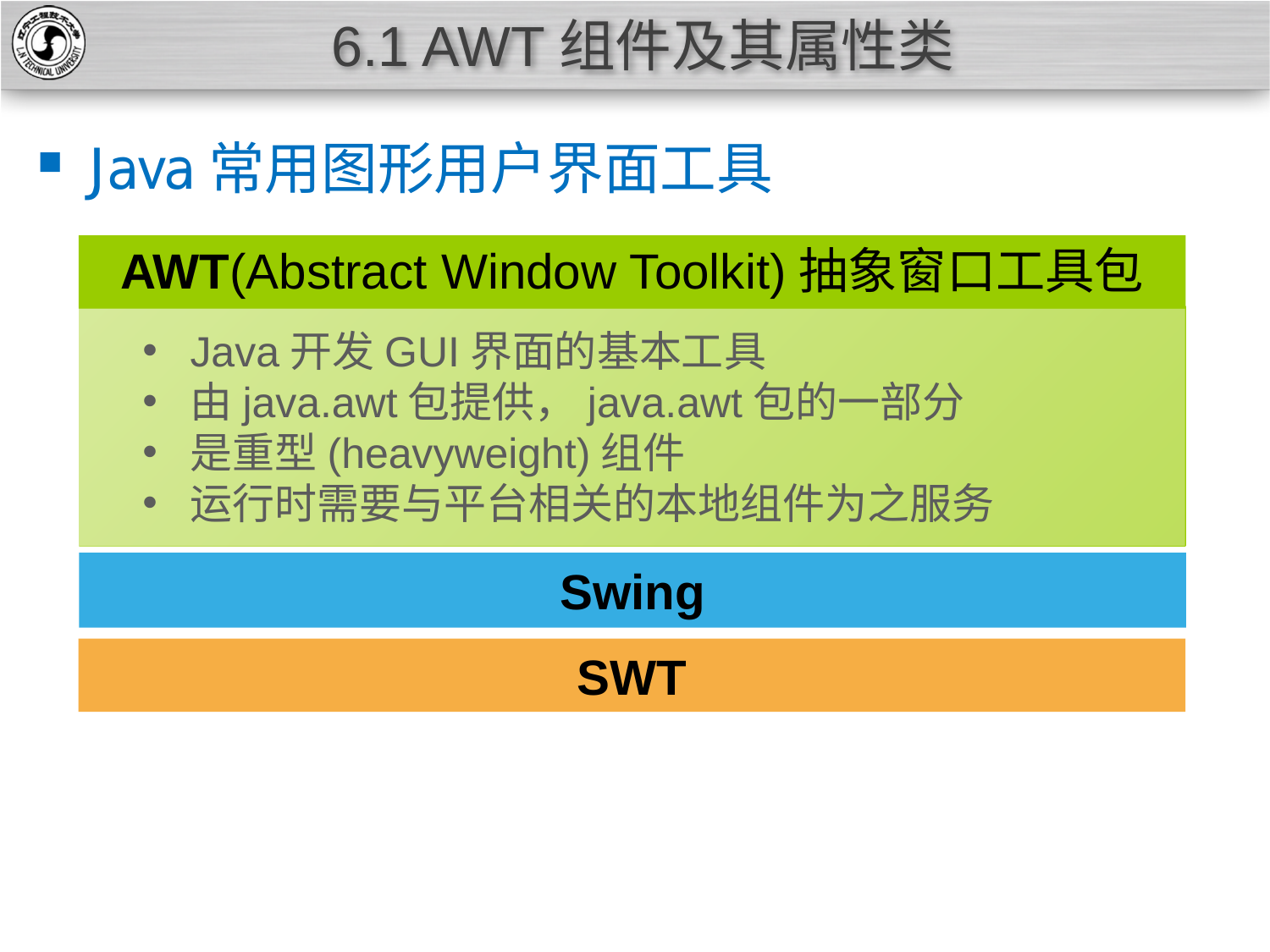

# 6.1 AWT组件及其属性类
Java常用图形用户界面工具
AWT(Abstract Window Toolkit)抽象窗口工具包

Java开发GUI界面的基本工具
由java.awt包提供，java.awt包的一部分
是重型(heavyweight)组件
运行时需要与平台相关的本地组件为之服务

Swing
SWT